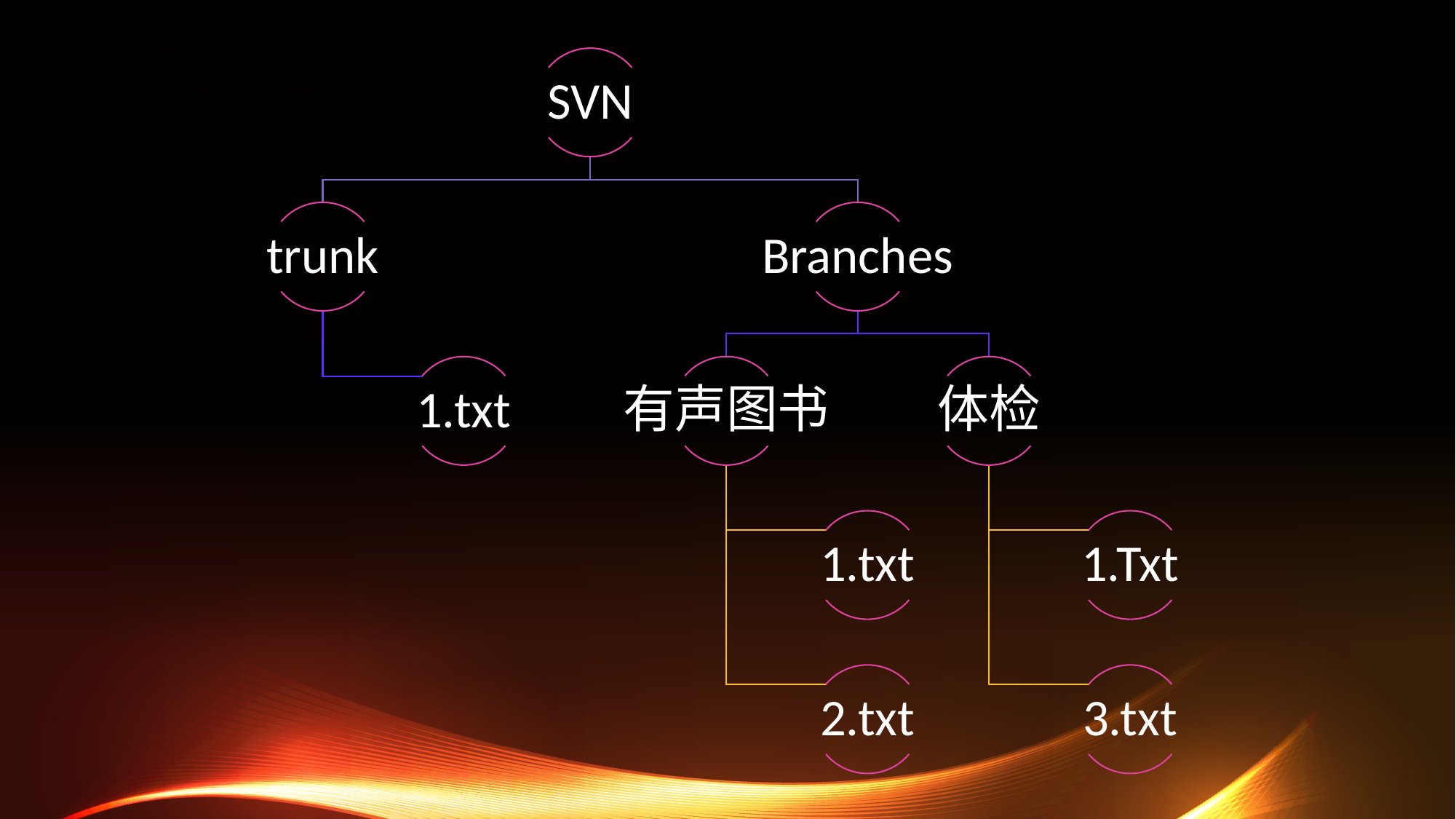

# 协作模型1
SVN
trunk
1.txt
Branches
有声图书
1.txt
2.txt
体检
1.Txt
3.txt